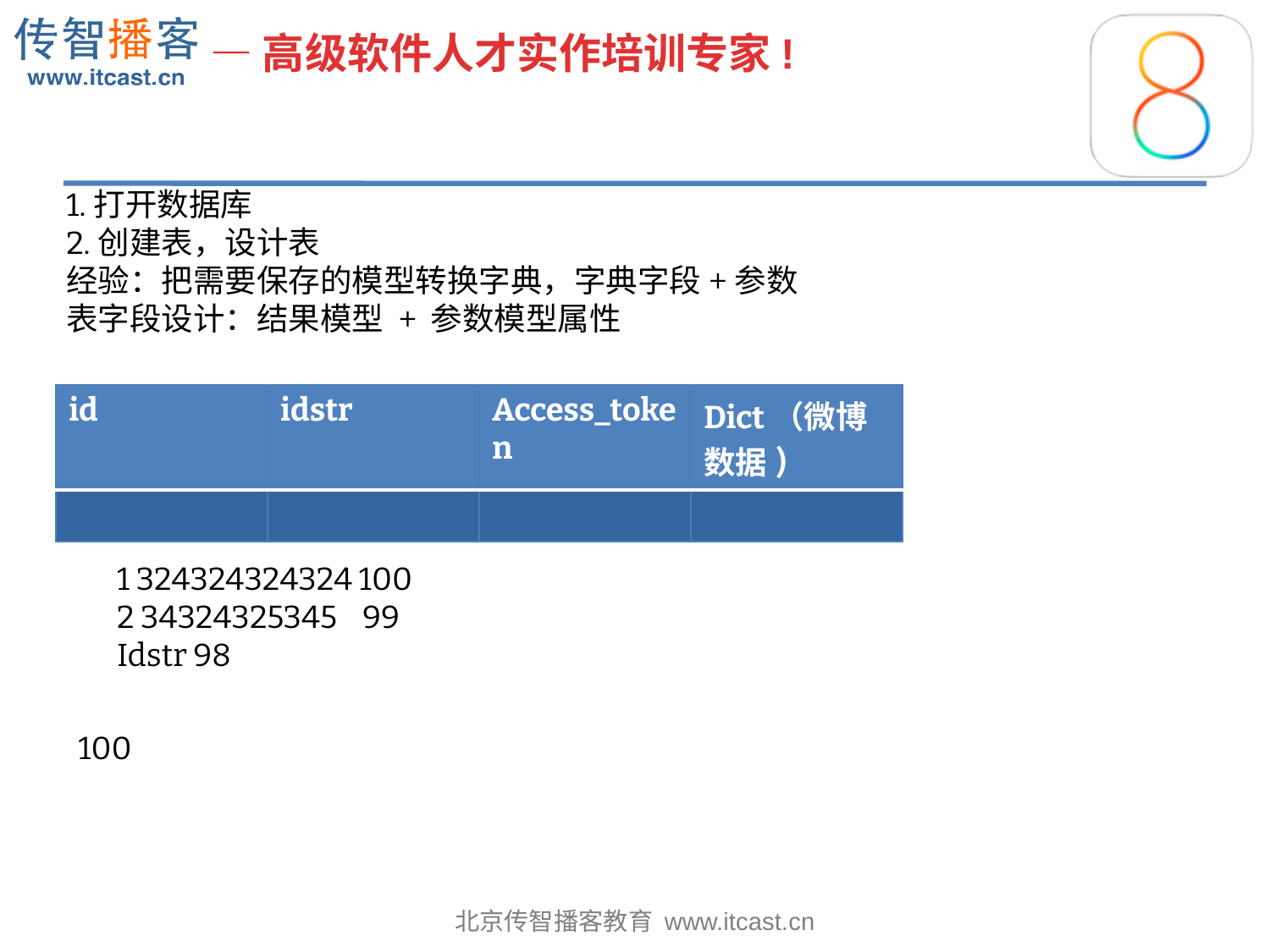

1.打开数据库
2.创建表，设计表
经验：把需要保存的模型转换字典，字典字段+参数
表字段设计：结果模型 + 参数模型属性
| id | idstr | Access\_token | Dict（微博数据) |
| --- | --- | --- | --- |
|  |  |  |  |
1 324324324324 100
2 34324325345    99
Idstr 98
100